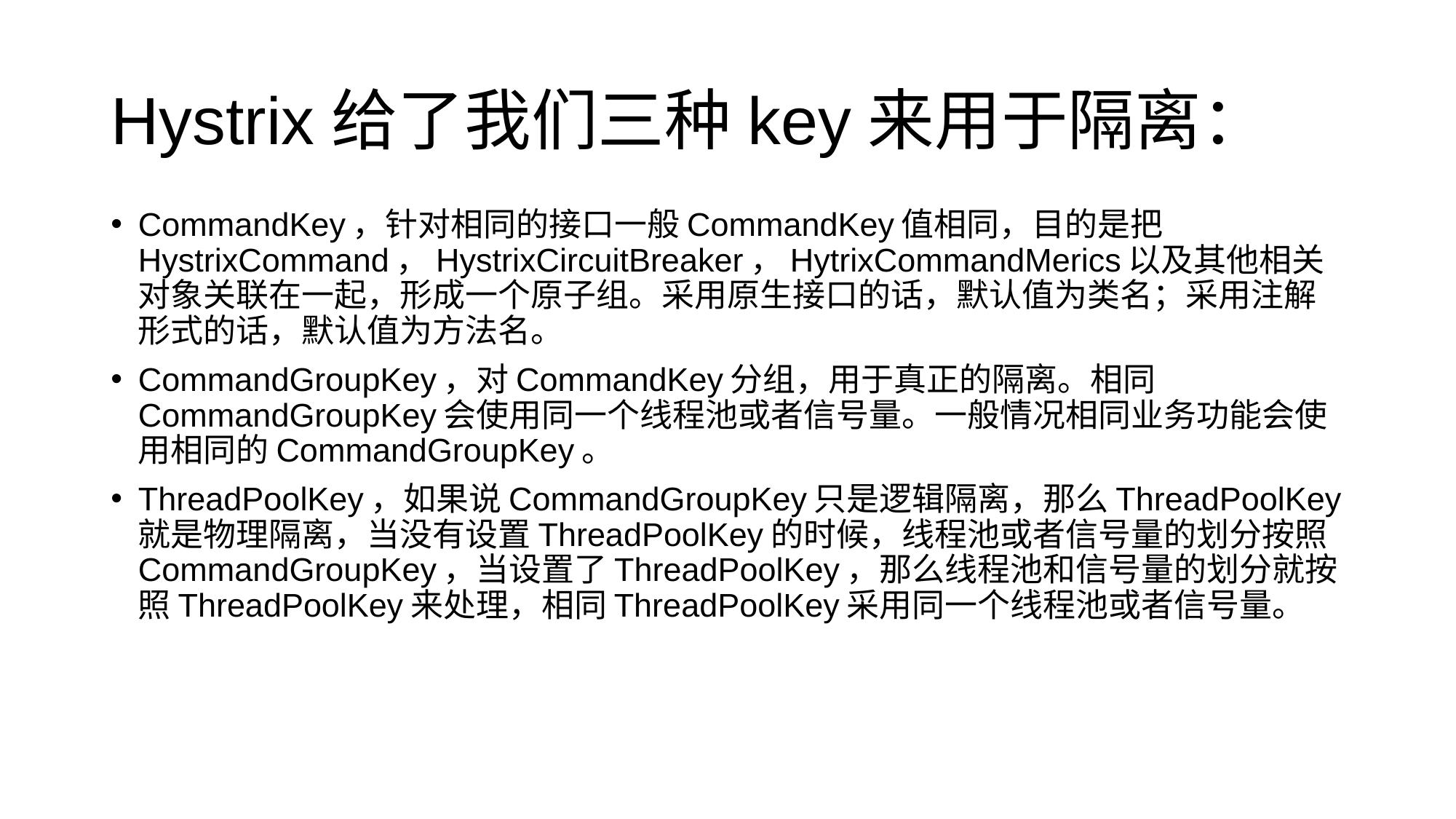

# Hystrix给了我们三种key来用于隔离：

CommandKey，针对相同的接口一般CommandKey值相同，目的是把HystrixCommand，HystrixCircuitBreaker，HytrixCommandMerics以及其他相关对象关联在一起，形成一个原子组。采用原生接口的话，默认值为类名；采用注解形式的话，默认值为方法名。
CommandGroupKey，对CommandKey分组，用于真正的隔离。相同CommandGroupKey会使用同一个线程池或者信号量。一般情况相同业务功能会使用相同的CommandGroupKey。
ThreadPoolKey，如果说CommandGroupKey只是逻辑隔离，那么ThreadPoolKey就是物理隔离，当没有设置ThreadPoolKey的时候，线程池或者信号量的划分按照CommandGroupKey，当设置了ThreadPoolKey，那么线程池和信号量的划分就按照ThreadPoolKey来处理，相同ThreadPoolKey采用同一个线程池或者信号量。